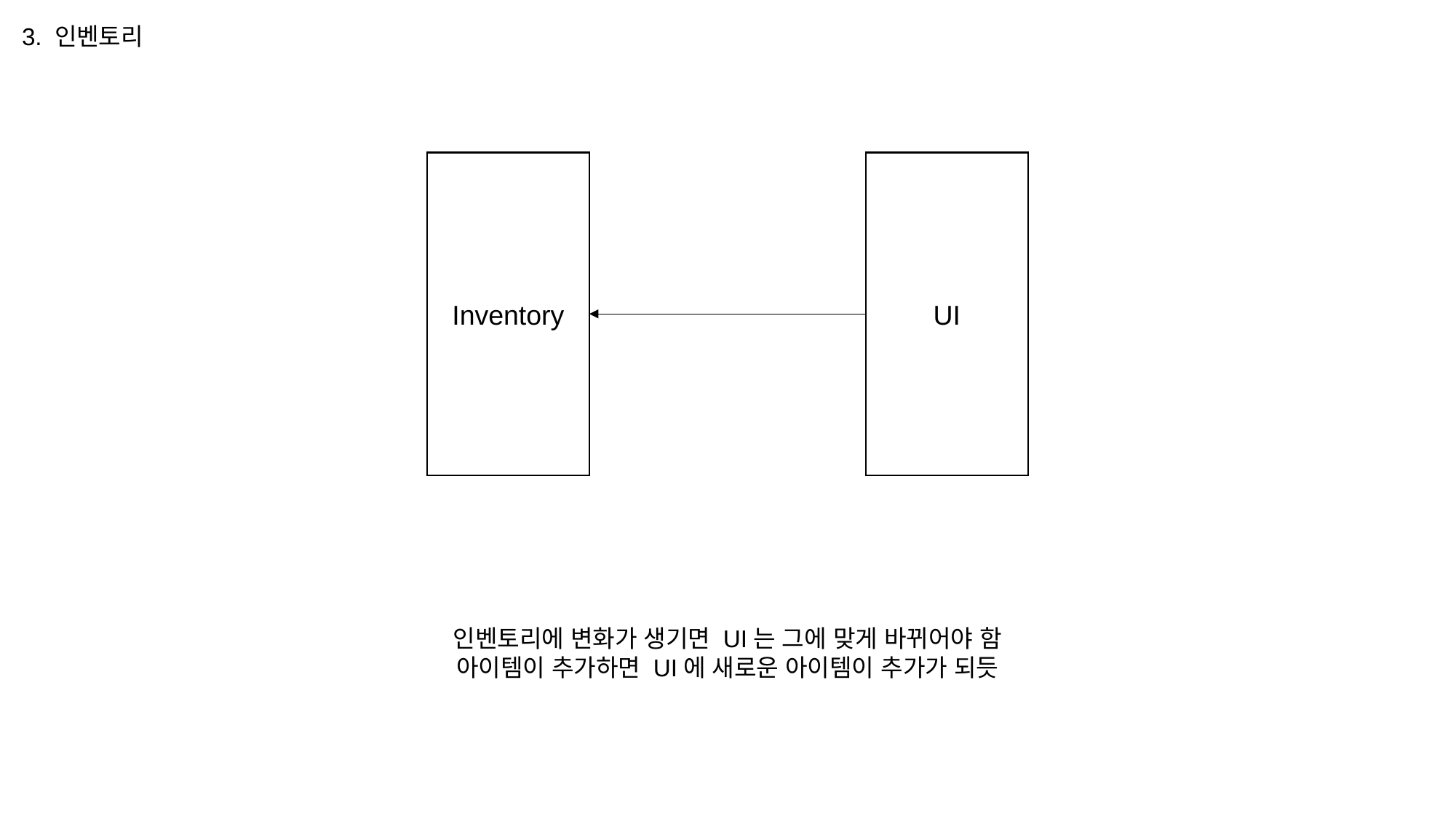

3. 인벤토리
Inventory
UI
인벤토리에 변화가 생기면 UI는 그에 맞게 바뀌어야 함
아이템이 추가하면 UI에 새로운 아이템이 추가가 되듯